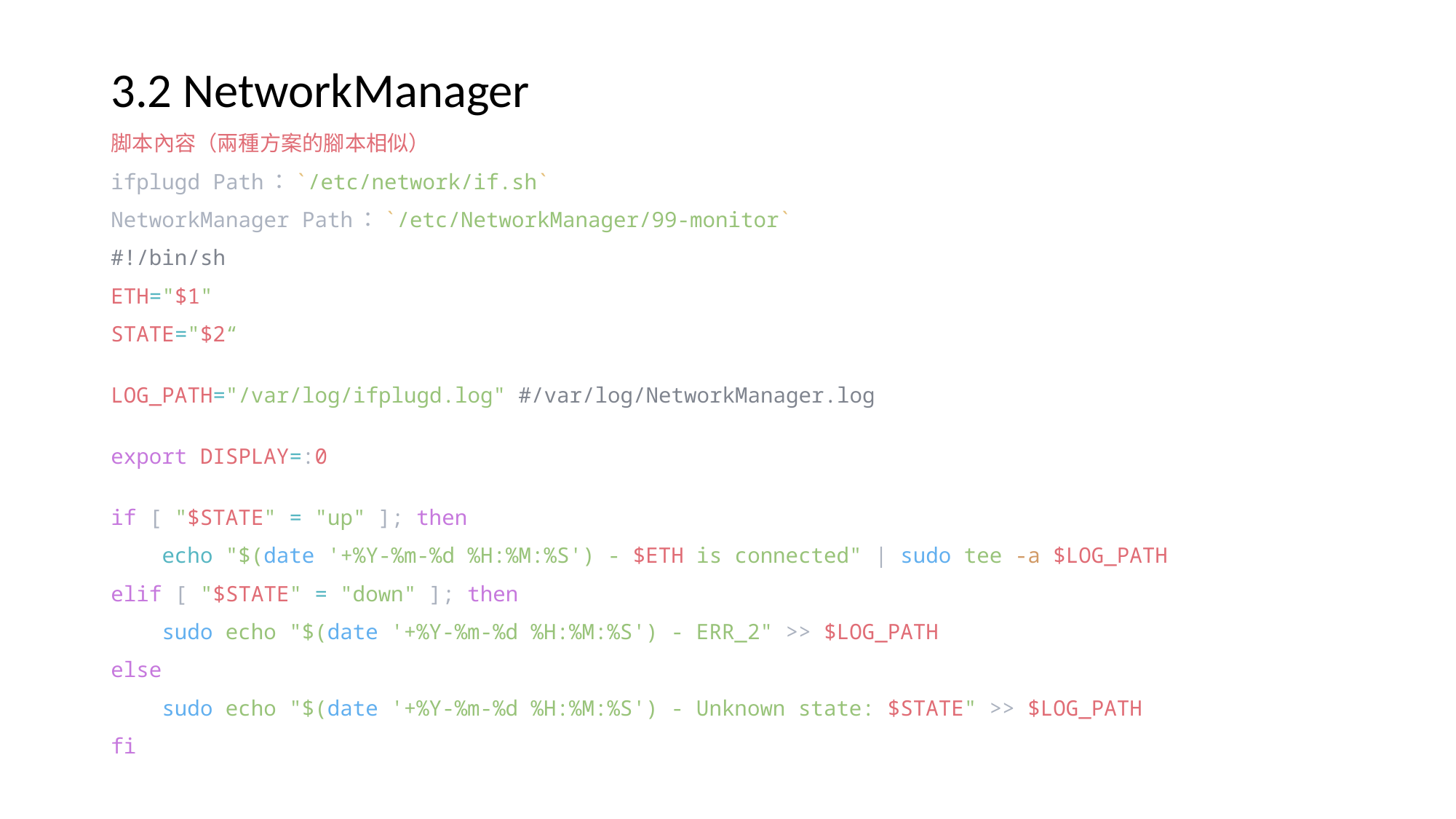

3.2 NetworkManager
脚本內容（兩種方案的腳本相似）
ifplugd Path：`/etc/network/if.sh`
NetworkManager Path：`/etc/NetworkManager/99-monitor`
#!/bin/sh
ETH="$1"
STATE="$2“
LOG_PATH="/var/log/ifplugd.log" #/var/log/NetworkManager.log
export DISPLAY=:0
if [ "$STATE" = "up" ]; then
    echo "$(date '+%Y-%m-%d %H:%M:%S') - $ETH is connected" | sudo tee -a $LOG_PATH
elif [ "$STATE" = "down" ]; then
    sudo echo "$(date '+%Y-%m-%d %H:%M:%S') - ERR_2" >> $LOG_PATH
else
    sudo echo "$(date '+%Y-%m-%d %H:%M:%S') - Unknown state: $STATE" >> $LOG_PATH
fi